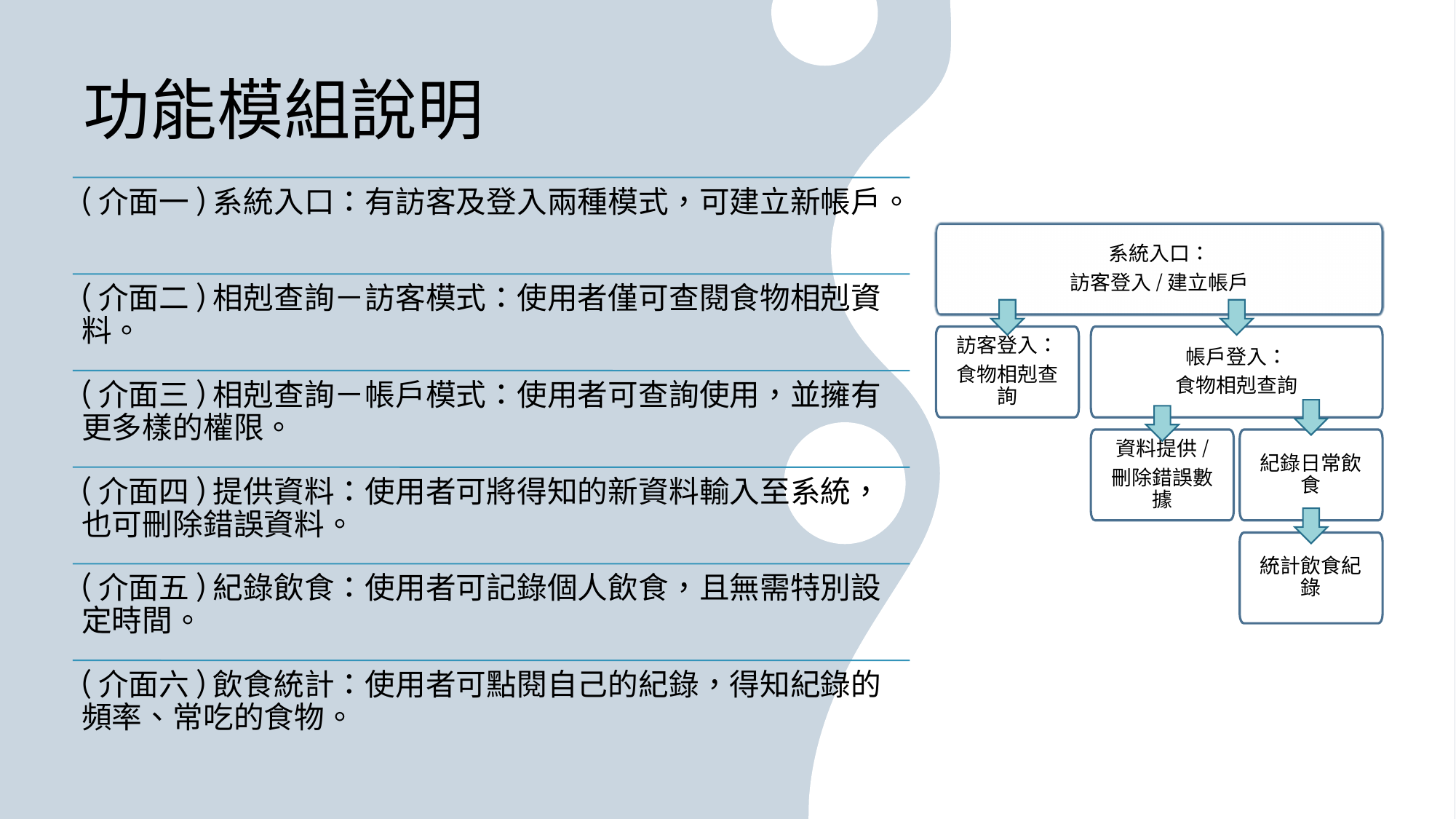

功能模組說明
(介面一)系統入口：有訪客及登入兩種模式，可建立新帳戶。
(介面二)相剋查詢－訪客模式：使用者僅可查閱食物相剋資料。
(介面三)相剋查詢－帳戶模式：使用者可查詢使用，並擁有更多樣的權限。
(介面四)提供資料：使用者可將得知的新資料輸入至系統，也可刪除錯誤資料。
(介面五)紀錄飲食：使用者可記錄個人飲食，且無需特別設定時間。
(介面六)飲食統計：使用者可點閱自己的紀錄，得知紀錄的頻率、常吃的食物。
系統入口：
訪客登入/建立帳戶
訪客登入：
食物相剋查詢
帳戶登入：
食物相剋查詢
資料提供/
刪除錯誤數據
紀錄日常飲食
統計飲食紀錄